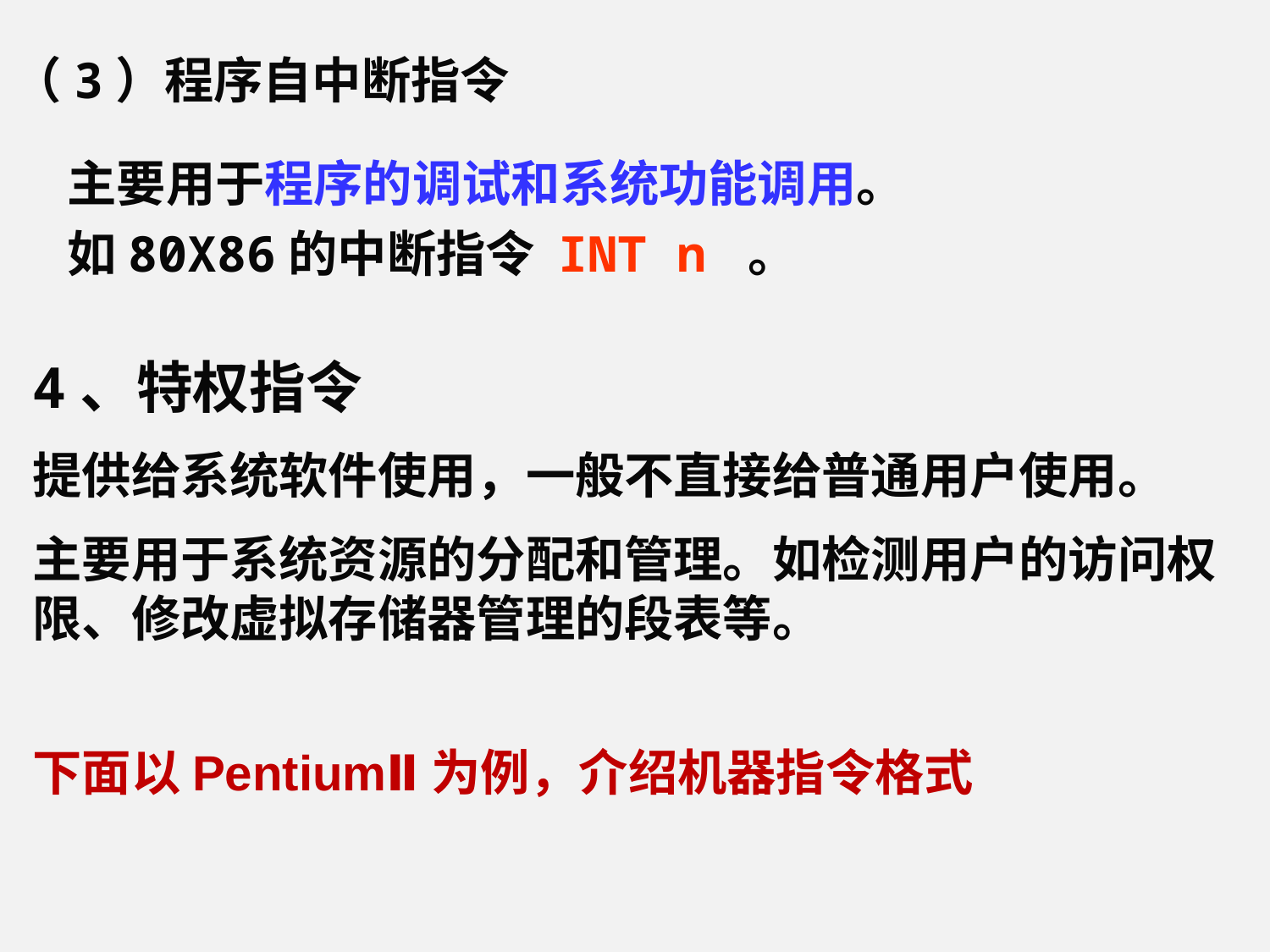

（3）程序自中断指令
主要用于程序的调试和系统功能调用。
如80X86的中断指令 INT n 。
4、特权指令
提供给系统软件使用，一般不直接给普通用户使用。
主要用于系统资源的分配和管理。如检测用户的访问权限、修改虚拟存储器管理的段表等。
下面以PentiumⅡ为例，介绍机器指令格式
104